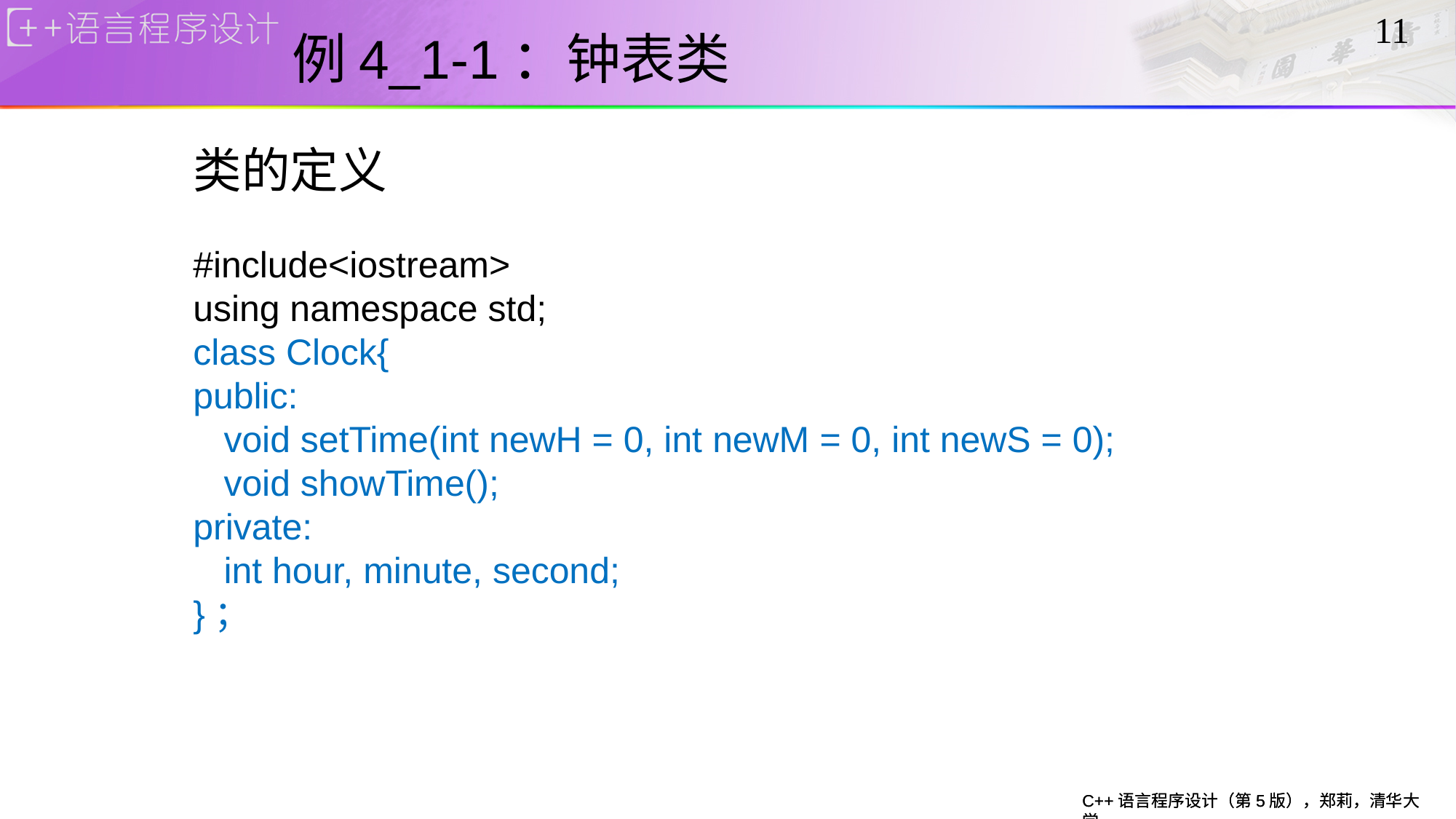

# 例4_1-1：钟表类
类的定义

#include<iostream>
using namespace std;
class Clock{
public:
	void setTime(int newH = 0, int newM = 0, int newS = 0);
	void showTime();
private:
	int hour, minute, second;
}；